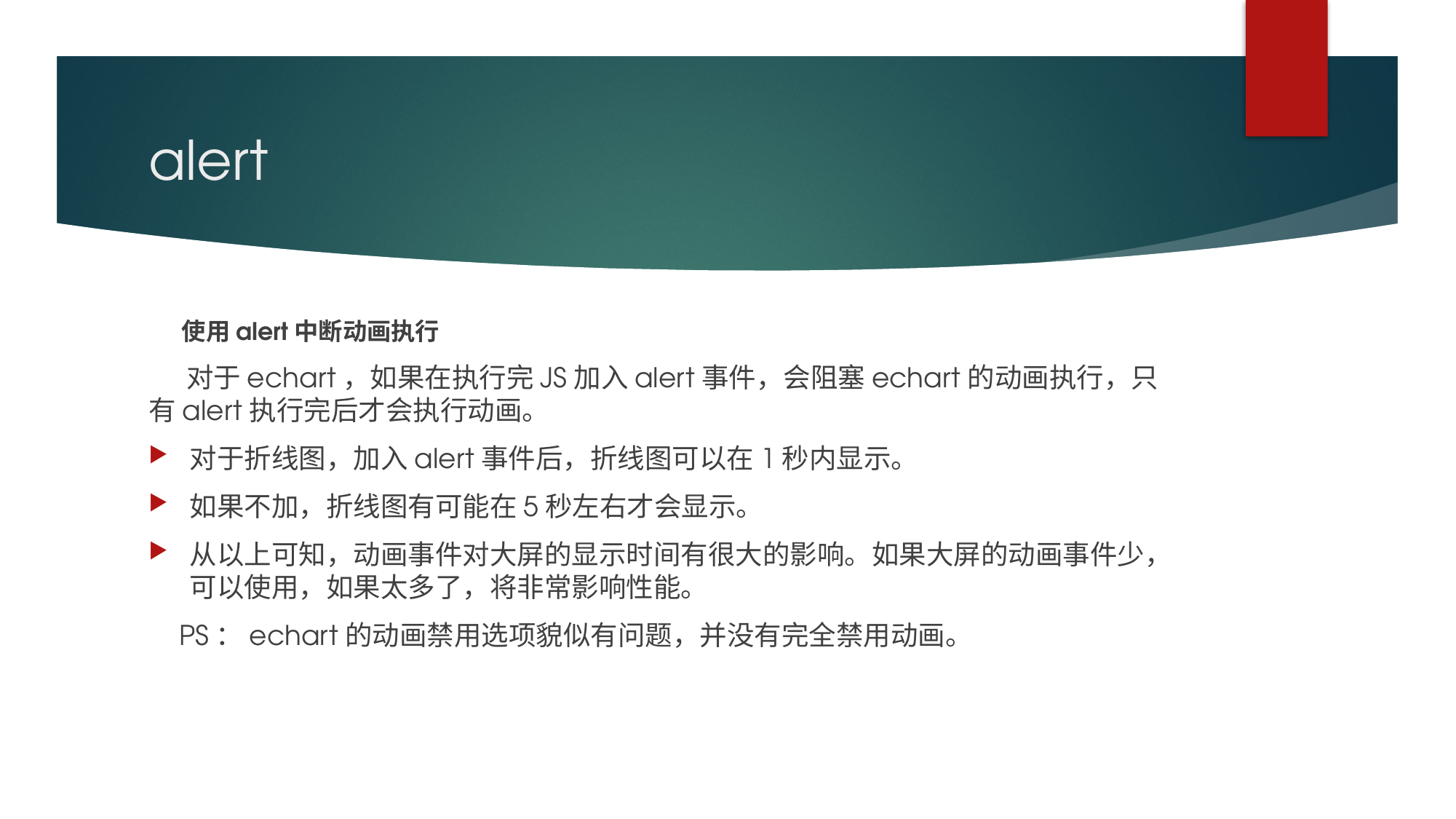

# alert
     使用alert中断动画执行
     对于echart，如果在执行完JS加入alert事件，会阻塞echart的动画执行，只有alert执行完后才会执行动画。
对于折线图，加入alert事件后，折线图可以在1秒内显示。
如果不加，折线图有可能在5秒左右才会显示。
从以上可知，动画事件对大屏的显示时间有很大的影响。如果大屏的动画事件少，可以使用，如果太多了，将非常影响性能。
    PS：echart的动画禁用选项貌似有问题，并没有完全禁用动画。